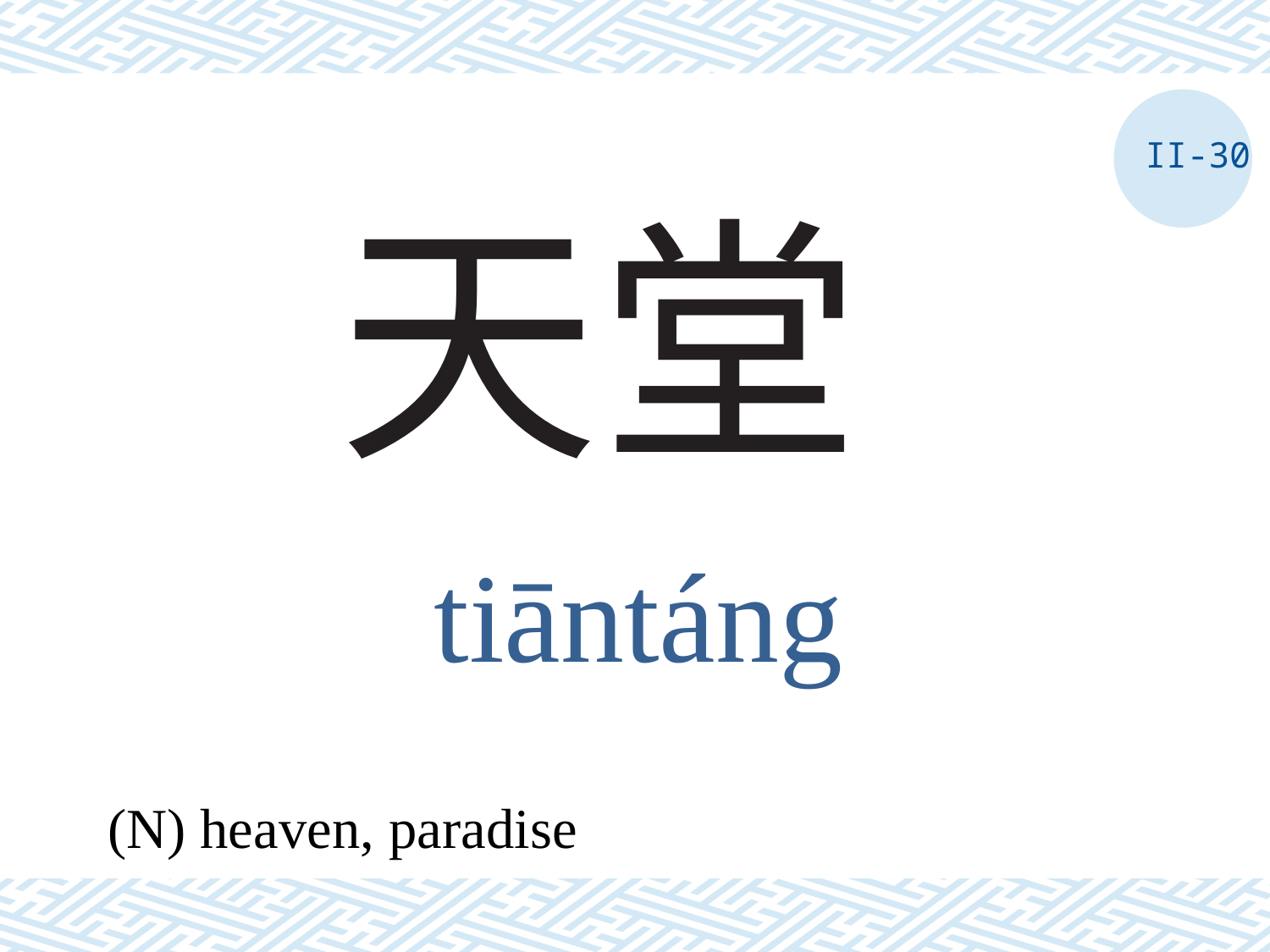

II-30

# 天堂
tiāntáng
(N) heaven, paradise